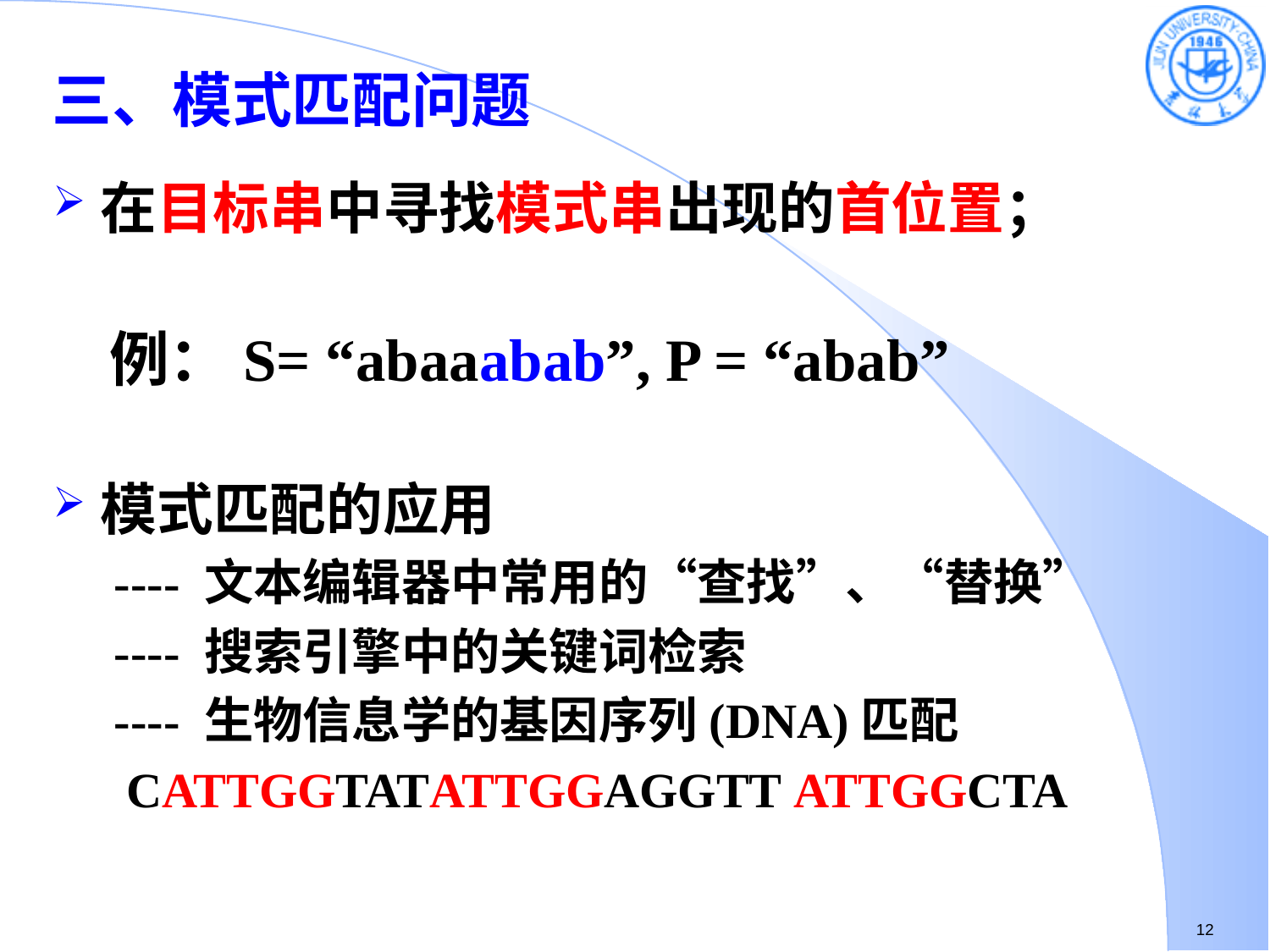

三、模式匹配问题
在目标串中寻找模式串出现的首位置；

    例：S= “abaaabab”, P = “abab”

模式匹配的应用
     ---- 文本编辑器中常用的“查找”、“替换”
     ---- 搜索引擎中的关键词检索
     ---- 生物信息学的基因序列(DNA)匹配
      CATTGGTATATTGGAGGTT ATTGGCTA